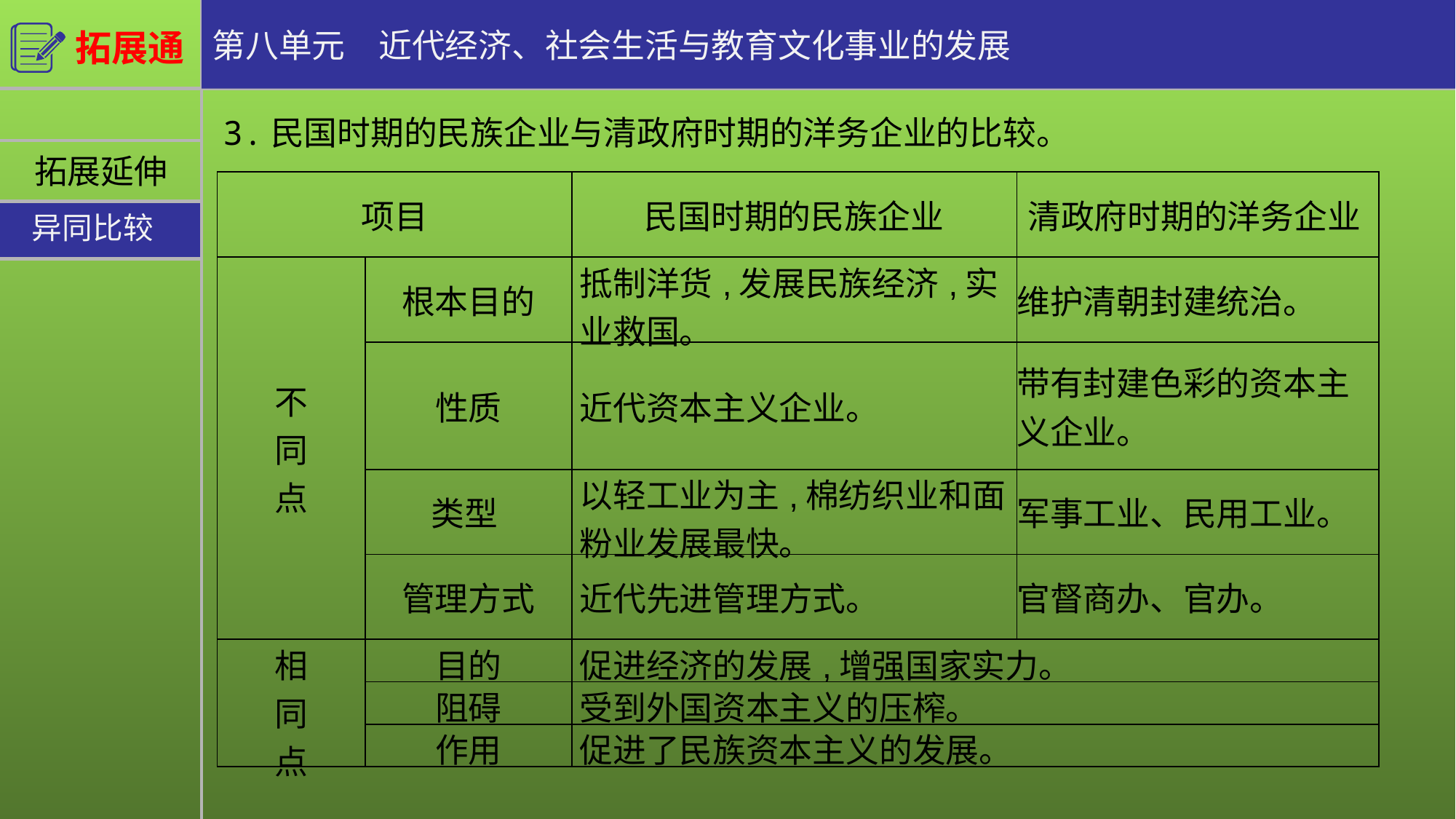

第八单元　近代经济、社会生活与教育文化事业的发展
拓展通

3.民国时期的民族企业与清政府时期的洋务企业的比较。

拓展延伸
| 项目 |  | 民国时期的民族企业 | 清政府时期的洋务企业 |
| --- | --- | --- | --- |
| 不 同 点 | 根本目的 | 抵制洋货,发展民族经济,实业救国。 | 维护清朝封建统治。 |
|  | 性质 | 近代资本主义企业。 | 带有封建色彩的资本主义企业。 |
|  | 类型 | 以轻工业为主,棉纺织业和面粉业发展最快。 | 军事工业、民用工业。 |
|  | 管理方式 | 近代先进管理方式。 | 官督商办、官办。 |
| 相 同 点 | 目的 | 促进经济的发展,增强国家实力。 |  |
|  | 阻碍 | 受到外国资本主义的压榨。 |  |
|  | 作用 | 促进了民族资本主义的发展。 |  |

异同比较